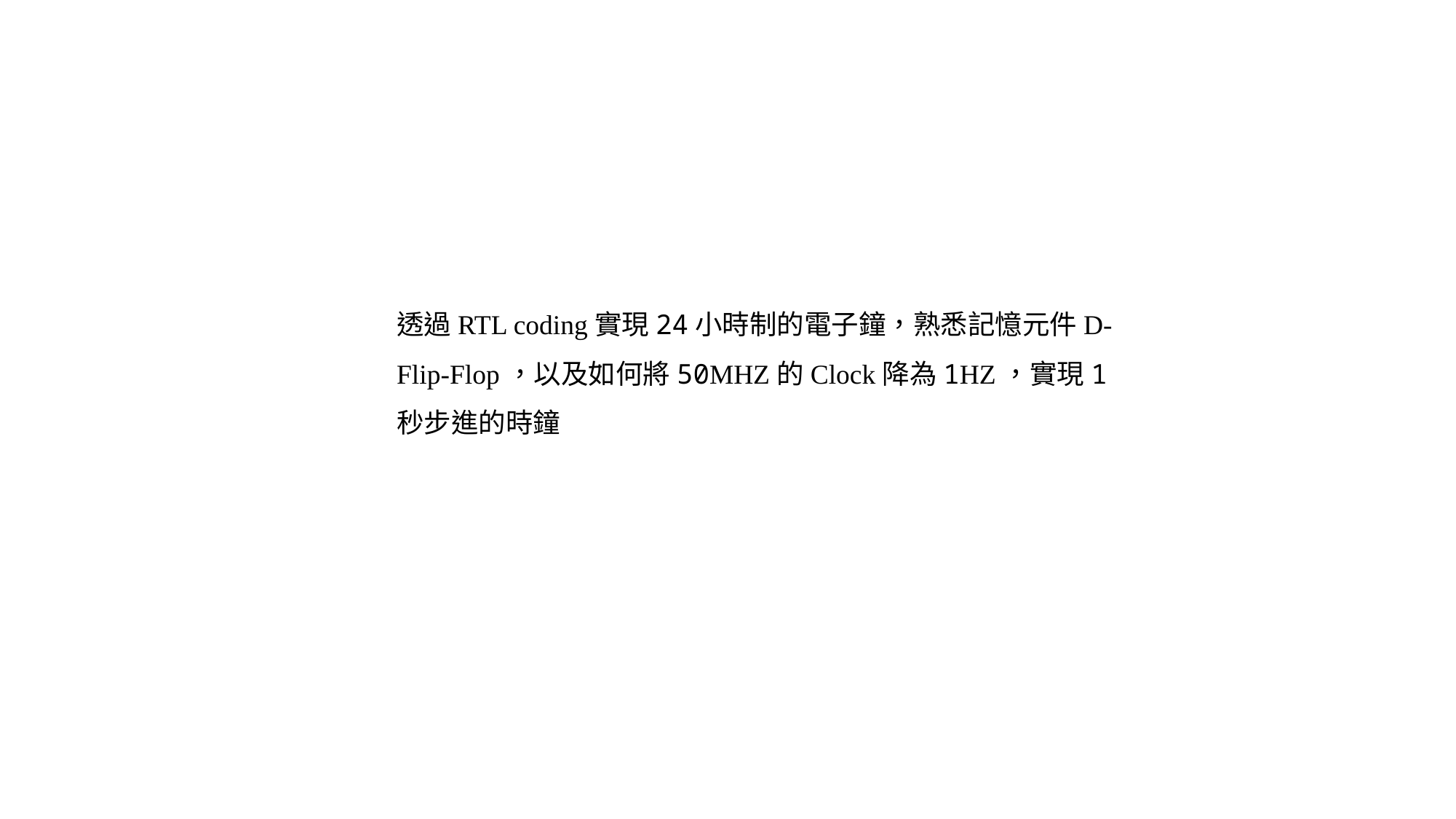

透過RTL coding實現24小時制的電子鐘，熟悉記憶元件D-Flip-Flop，以及如何將50MHZ的Clock降為1HZ，實現1秒步進的時鐘